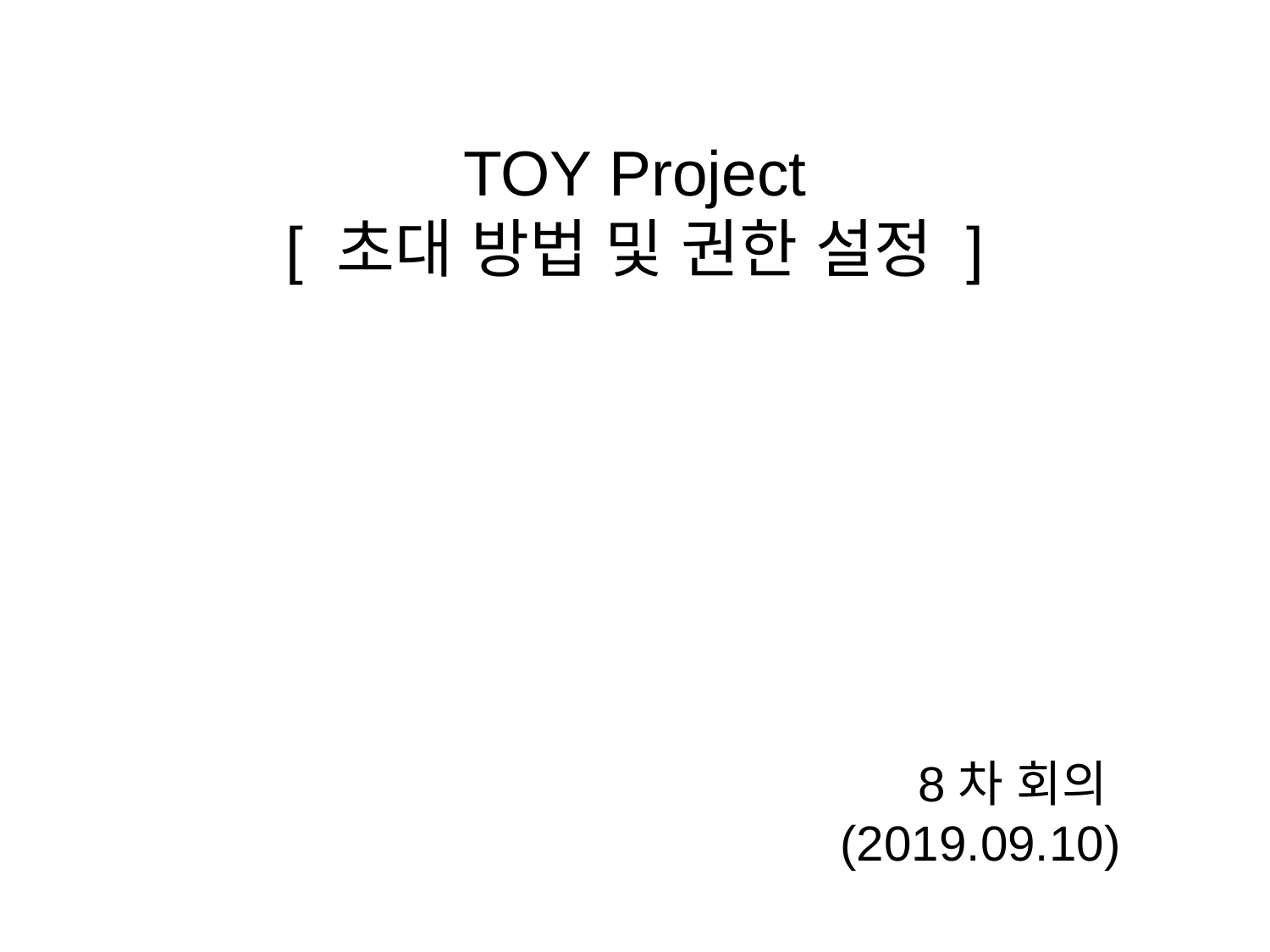

TOY Project
[ 초대 방법 및 권한 설정 ]
8차 회의
(2019.09.10)